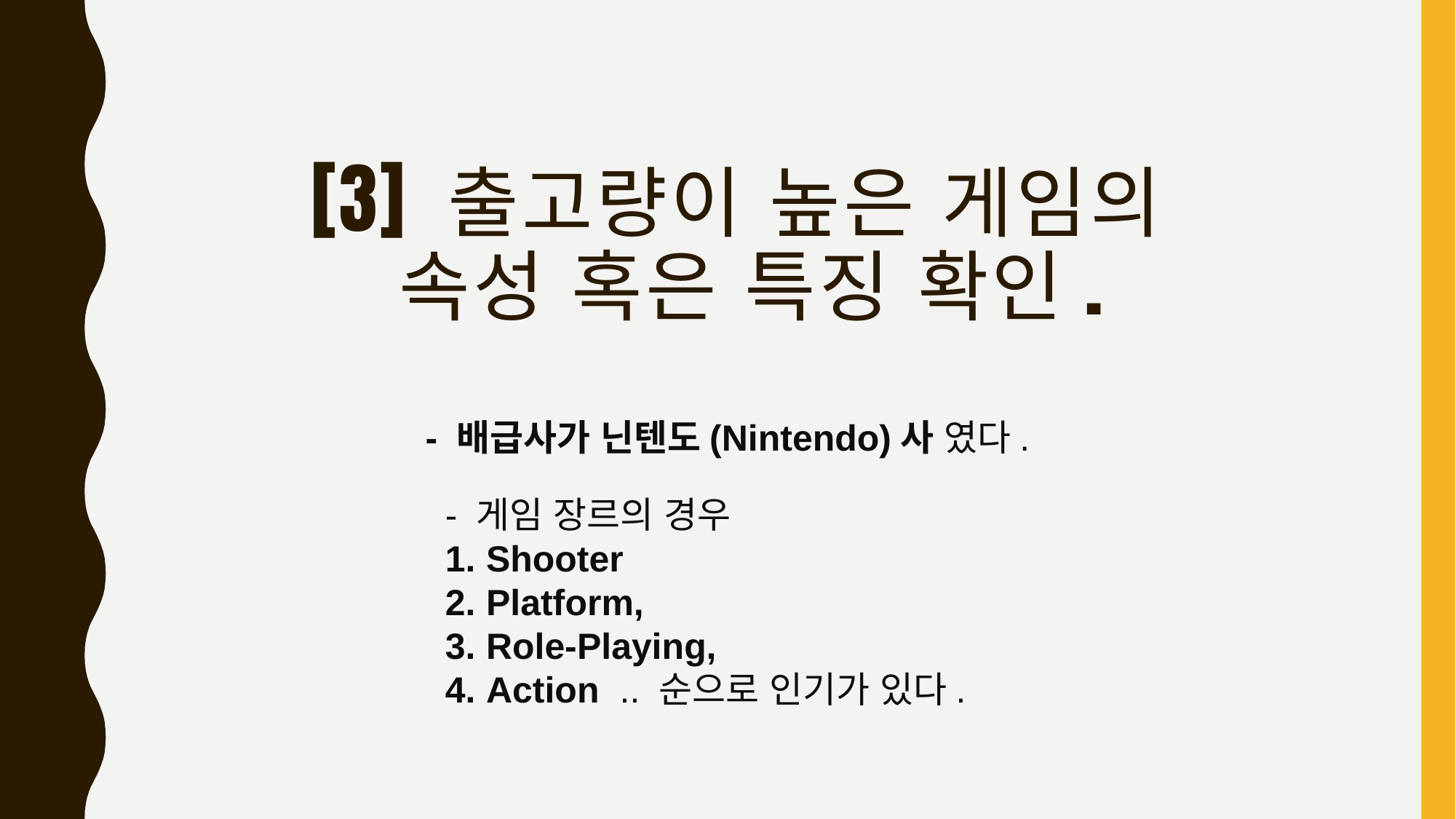

# [3] 출고량이 높은 게임의 속성 혹은 특징 확인.
- 배급사가 닌텐도(Nintendo)사 였다.

- 게임 장르의 경우
Shooter
Platform,
Role-Playing,
Action  .. 순으로 인기가 있다.